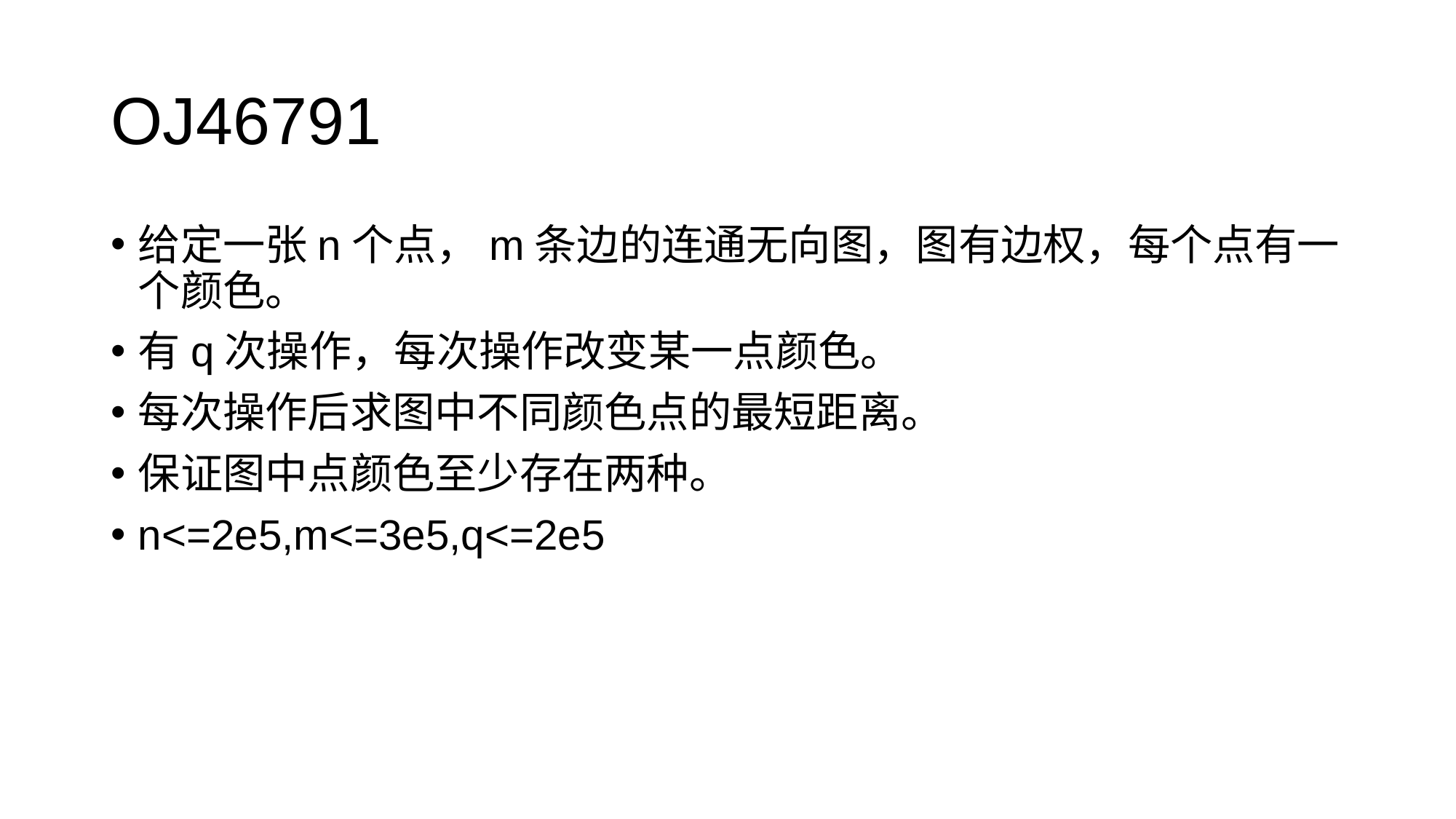

# OJ46791
给定一张n个点，m条边的连通无向图，图有边权，每个点有一个颜色。
有q次操作，每次操作改变某一点颜色。
每次操作后求图中不同颜色点的最短距离。
保证图中点颜色至少存在两种。
n<=2e5,m<=3e5,q<=2e5